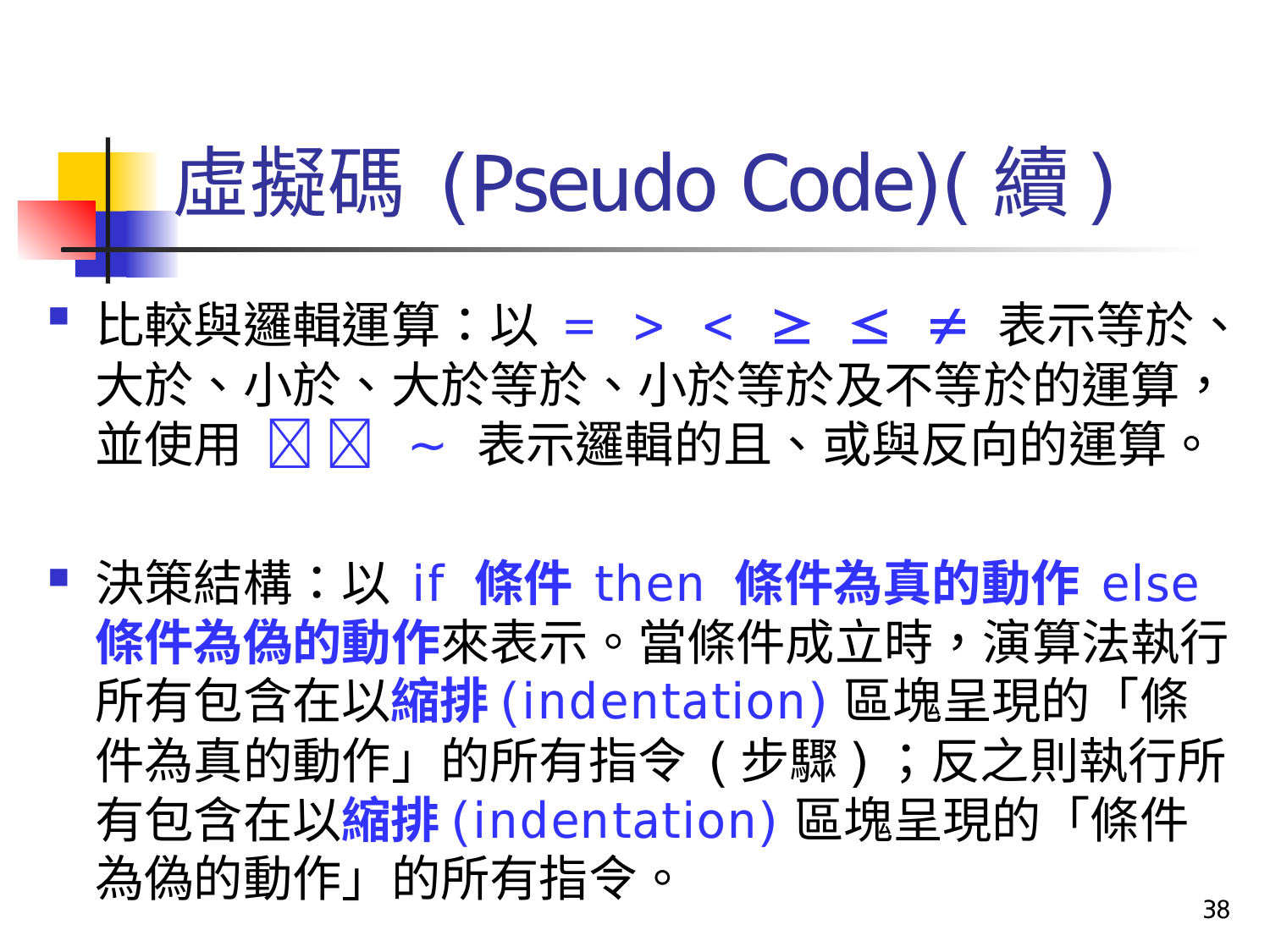

# 虛擬碼 (Pseudo Code)(續)
比較與邏輯運算：以 =  >  <  ≥  ≤  ≠ 表示等於、大於、小於、大於等於、小於等於及不等於的運算，並使用  ∧ ∨  ~ 表示邏輯的且、或與反向的運算。

決策結構：以 if 條件 then 條件為真的動作 else 條件為偽的動作來表示。當條件成立時，演算法執行所有包含在以縮排(indentation)區塊呈現的「條件為真的動作」的所有指令 (步驟)；反之則執行所有包含在以縮排(indentation)區塊呈現的「條件為偽的動作」的所有指令。

38